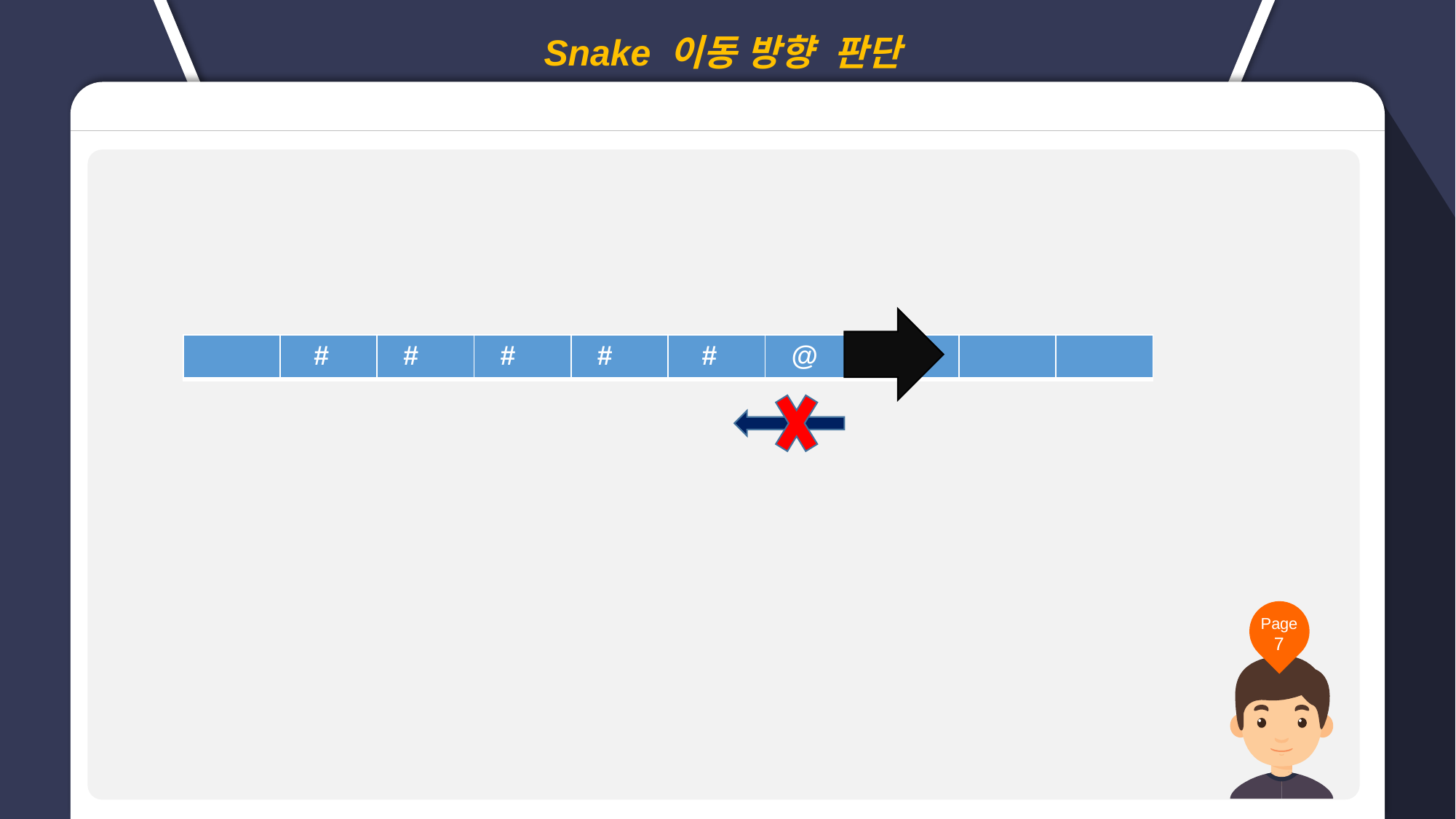

Snake 이동 방향  판단

|  | # | # | # | # | # | @ |  |  |  |
| --- | --- | --- | --- | --- | --- | --- | --- | --- | --- |

Page
7